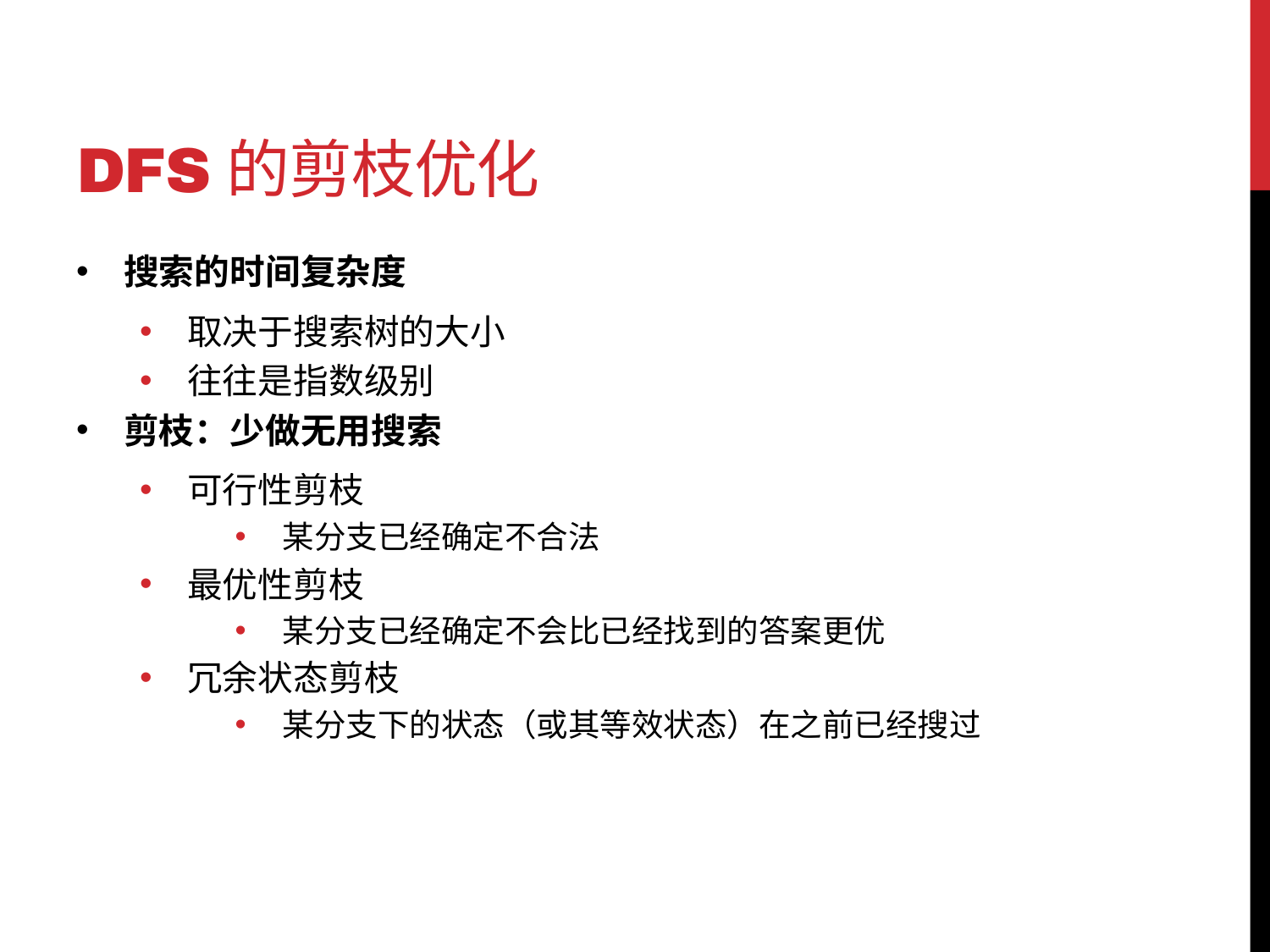

# DFS的剪枝优化
搜索的时间复杂度
取决于搜索树的大小
往往是指数级别
剪枝：少做无用搜索
可行性剪枝
某分支已经确定不合法
最优性剪枝
某分支已经确定不会比已经找到的答案更优
冗余状态剪枝
某分支下的状态（或其等效状态）在之前已经搜过